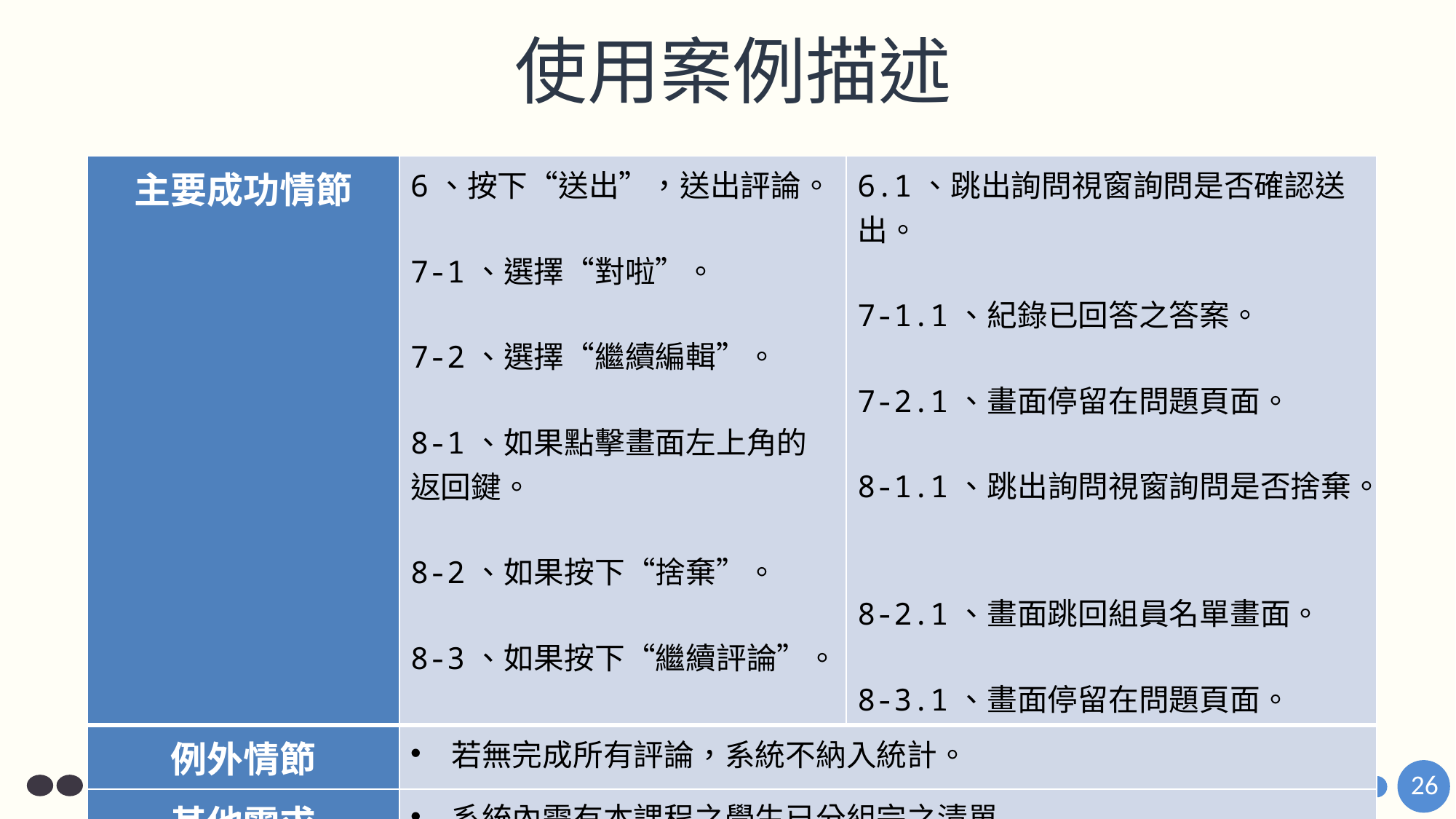

# 使用案例描述
| 主要成功情節 | 6、按下“送出”，送出評論。 7-1、選擇“對啦”。 7-2、選擇“繼續編輯”。 8-1、如果點擊畫面左上角的返回鍵。 8-2、如果按下“捨棄”。 8-3、如果按下“繼續評論”。 | 6.1、跳出詢問視窗詢問是否確認送出。 7-1.1、紀錄已回答之答案。 7-2.1、畫面停留在問題頁面。 8-1.1、跳出詢問視窗詢問是否捨棄。 8-2.1、畫面跳回組員名單畫面。 8-3.1、畫面停留在問題頁面。 |
| --- | --- | --- |
| 例外情節 | 若無完成所有評論，系統不納入統計。 |  |
| 其他需求 | 系統內需有本課程之學生已分組完之清單 學習力需抓取學期成績 |  |
26